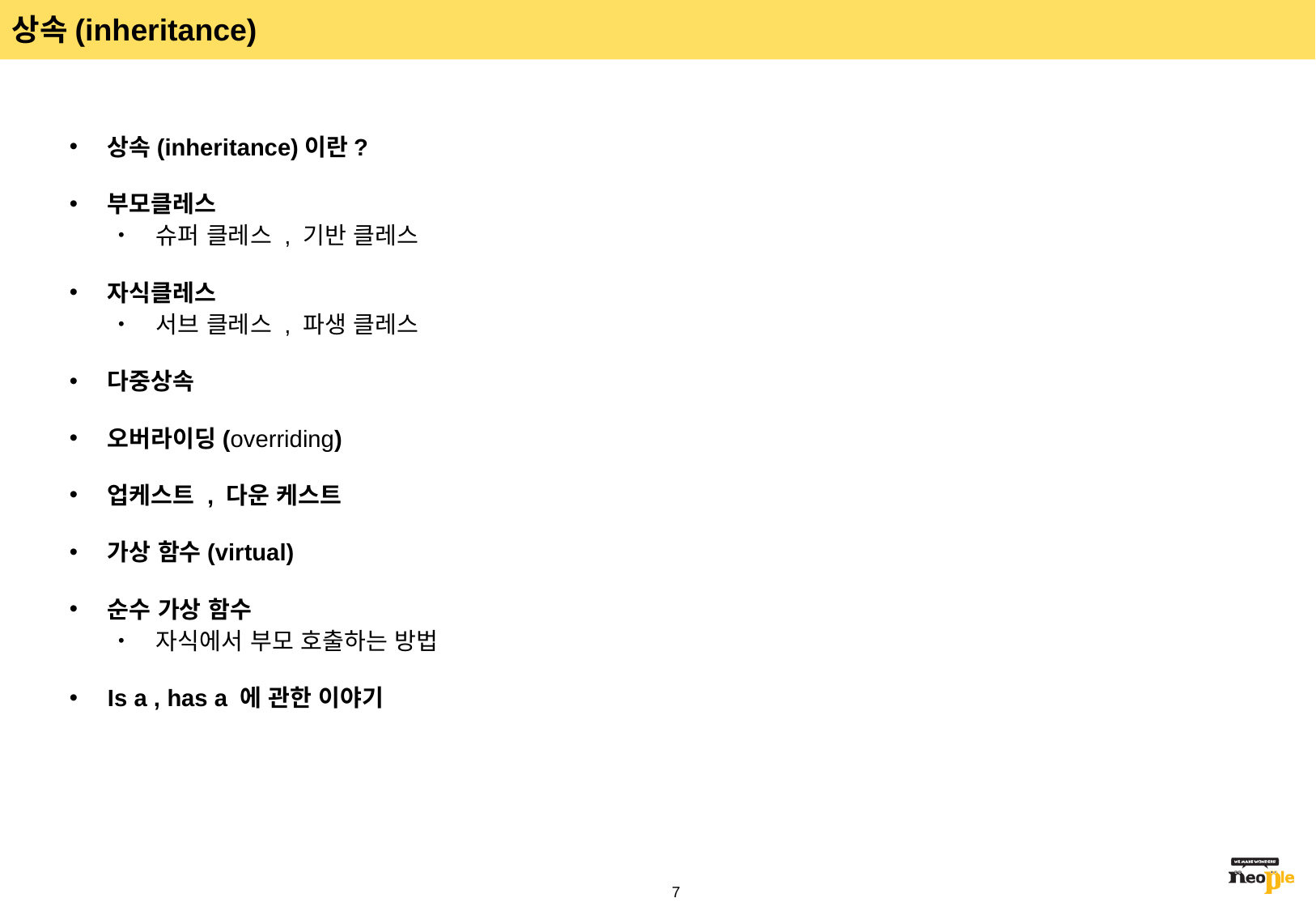

# 상속(inheritance)
상속(inheritance)이란?
부모클레스
슈퍼 클레스 , 기반 클레스
자식클레스
서브 클레스 , 파생 클레스
다중상속
오버라이딩(overriding)
업케스트 , 다운 케스트
가상 함수(virtual)
순수 가상 함수
자식에서 부모 호출하는 방법
Is a , has a 에 관한 이야기